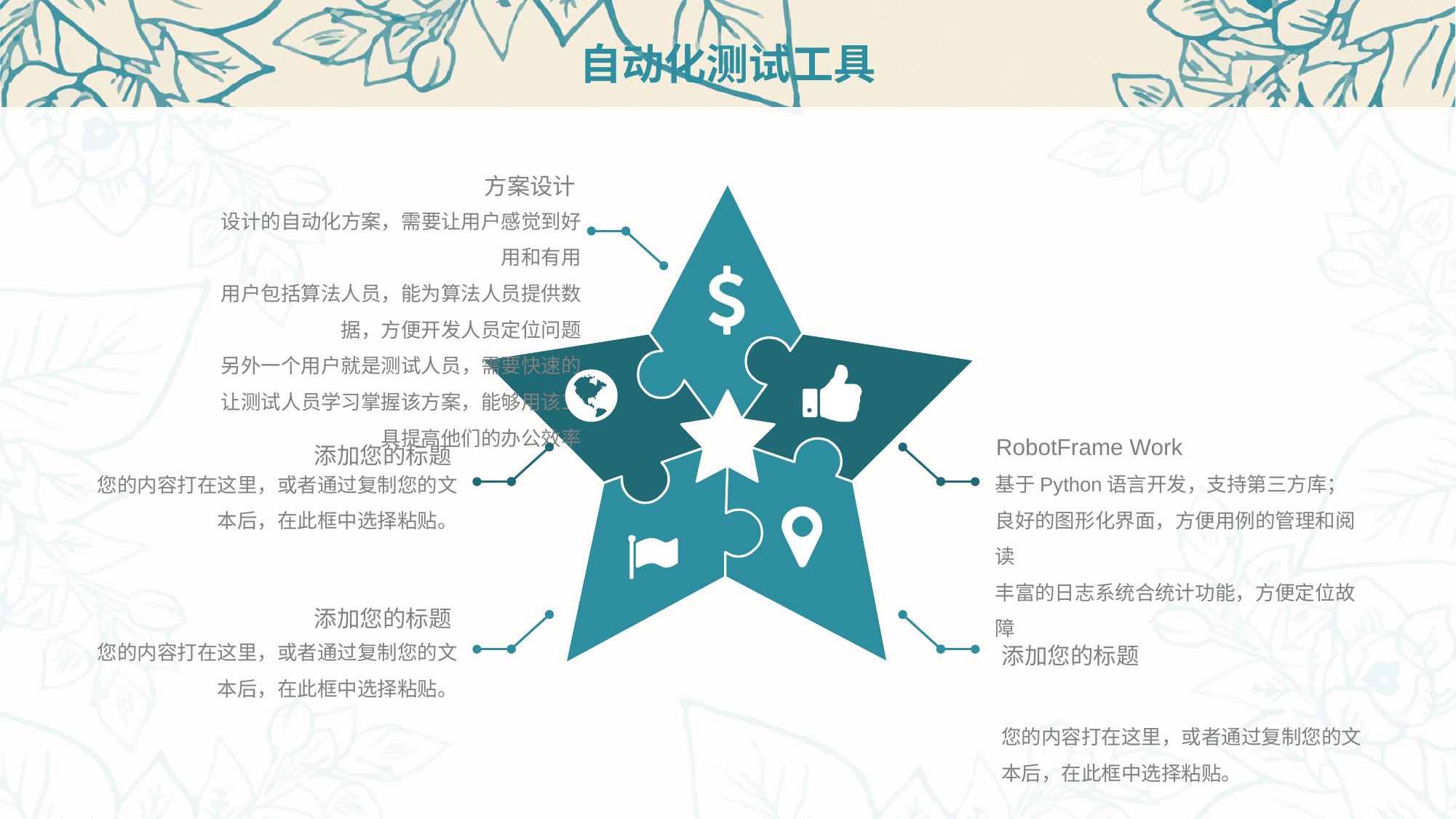

# 自动化测试工具
方案设计
设计的自动化方案，需要让用户感觉到好用和有用
用户包括算法人员，能为算法人员提供数据，方便开发人员定位问题
另外一个用户就是测试人员，需要快速的让测试人员学习掌握该方案，能够用该工具提高他们的办公效率

RobotFrame Work
基于Python语言开发，支持第三方库；
良好的图形化界面，方便用例的管理和阅读
丰富的日志系统合统计功能，方便定位故障
添加您的标题
您的内容打在这里，或者通过复制您的文本后，在此框中选择粘贴。

添加您的标题
您的内容打在这里，或者通过复制您的文本后，在此框中选择粘贴。
添加您的标题
您的内容打在这里，或者通过复制您的文本后，在此框中选择粘贴。